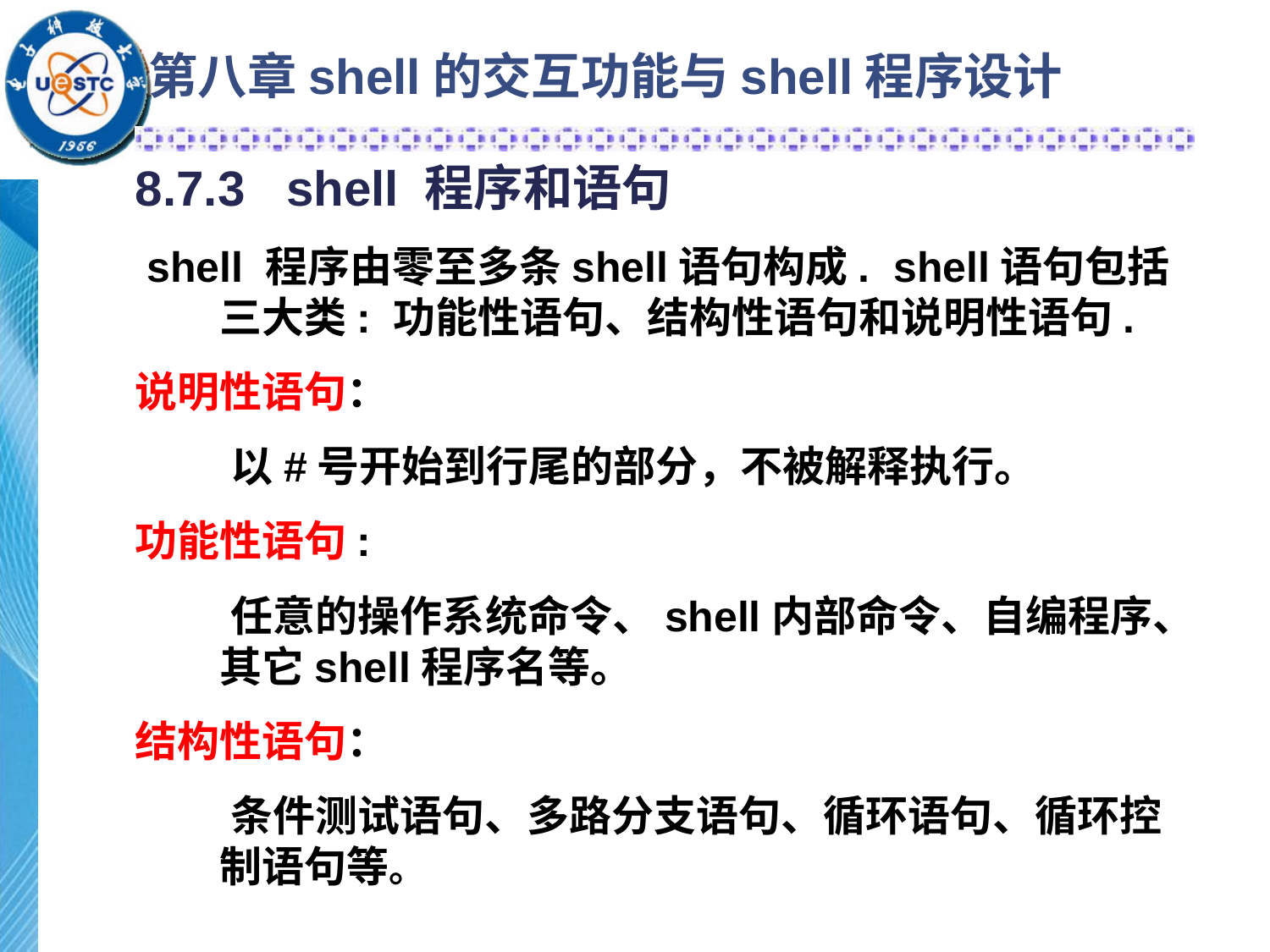

# 第八章shell的交互功能与shell程序设计
8.7.3   shell 程序和语句
 shell 程序由零至多条shell语句构成.  shell语句包括三大类: 功能性语句、结构性语句和说明性语句.
说明性语句：
         以#号开始到行尾的部分，不被解释执行。
功能性语句:
         任意的操作系统命令、shell内部命令、自编程序、其它shell程序名等。
结构性语句：
         条件测试语句、多路分支语句、循环语句、循环控制语句等。